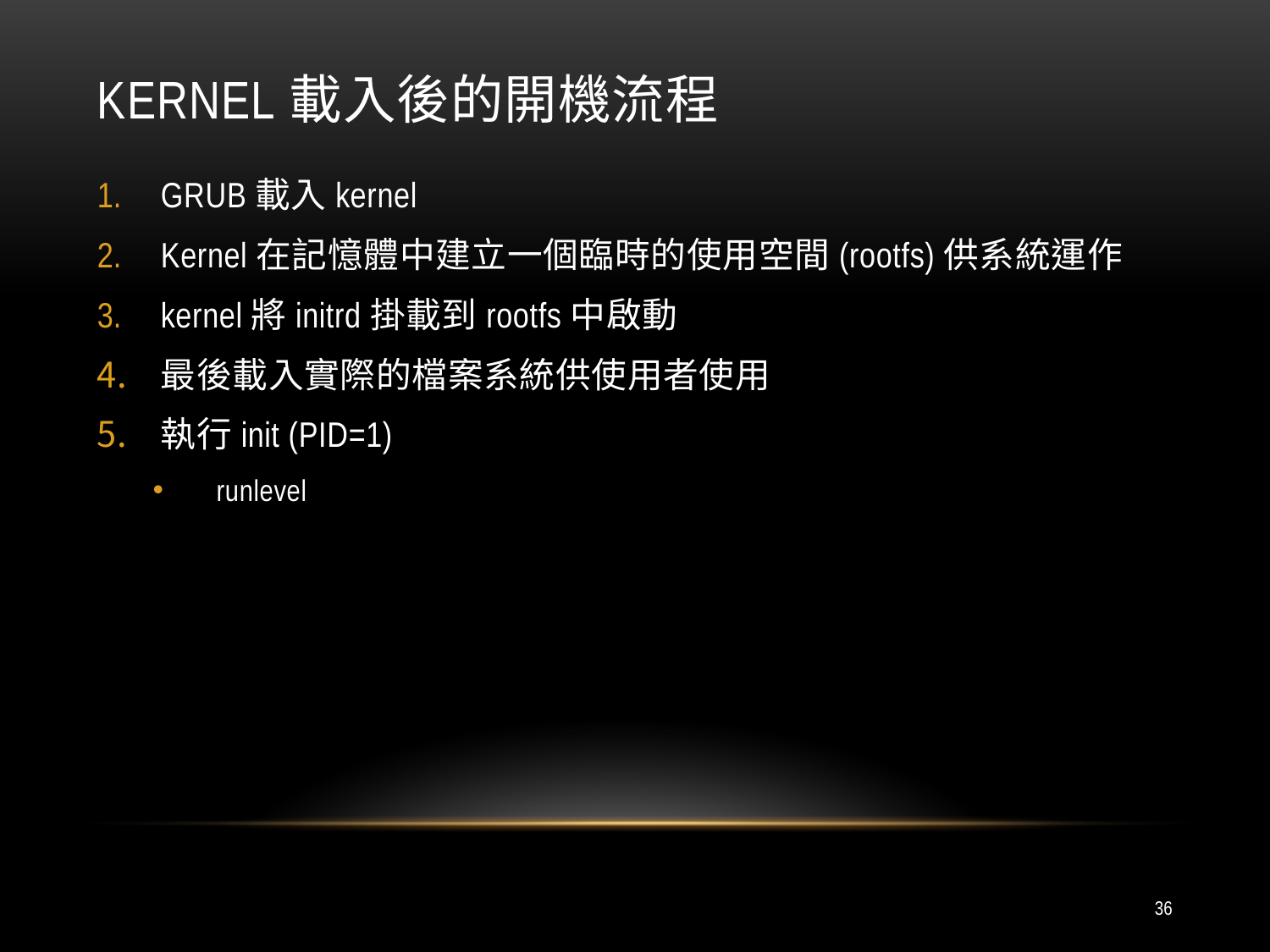

# kernel載入後的開機流程
GRUB載入kernel
Kernel在記憶體中建立一個臨時的使用空間(rootfs)供系統運作
kernel將initrd掛載到rootfs中啟動
最後載入實際的檔案系統供使用者使用
執行init (PID=1)
runlevel

36